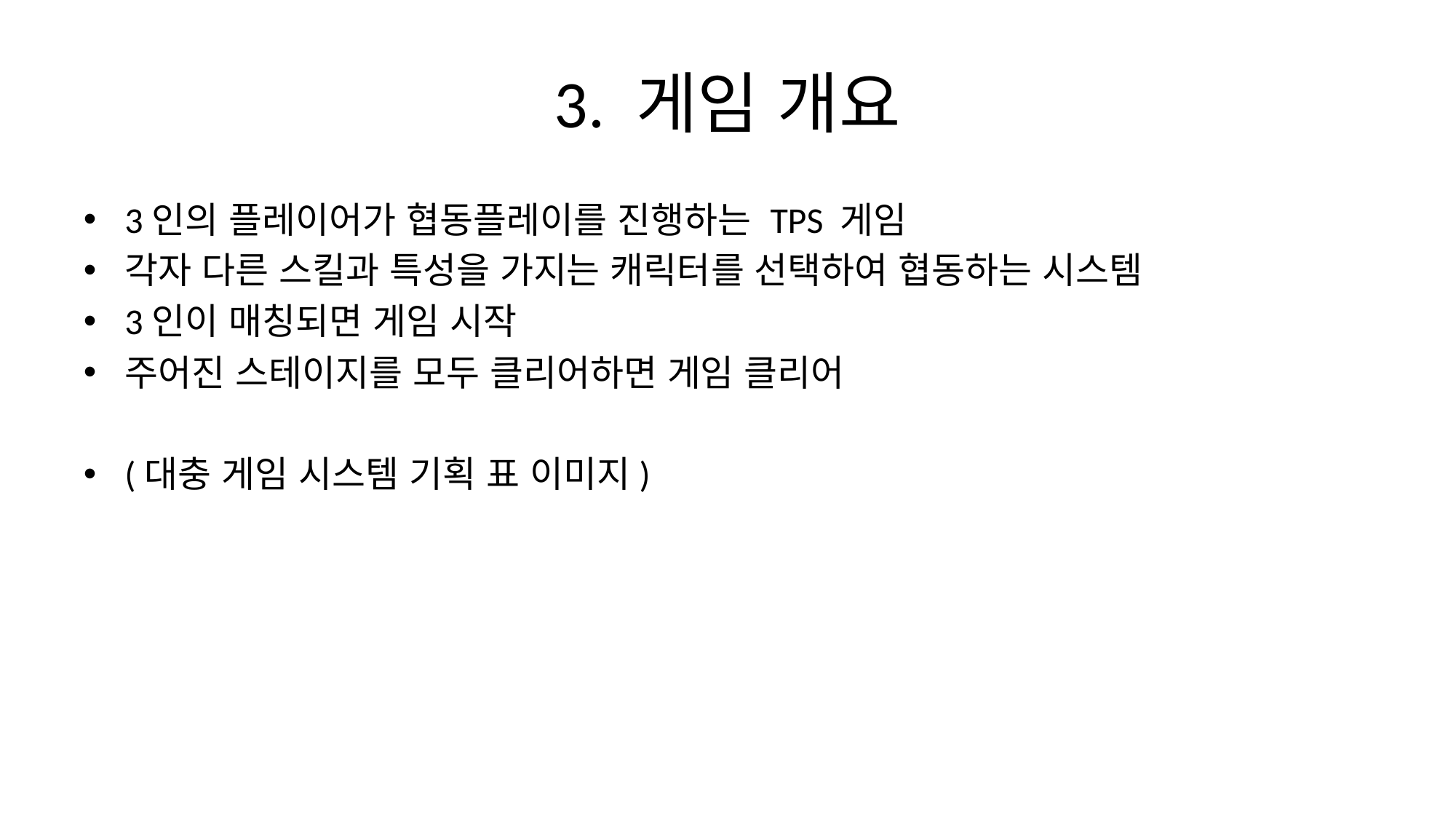

# 3. 게임 개요
3인의 플레이어가 협동플레이를 진행하는 TPS 게임
각자 다른 스킬과 특성을 가지는 캐릭터를 선택하여 협동하는 시스템
3인이 매칭되면 게임 시작
주어진 스테이지를 모두 클리어하면 게임 클리어

(대충 게임 시스템 기획 표 이미지)